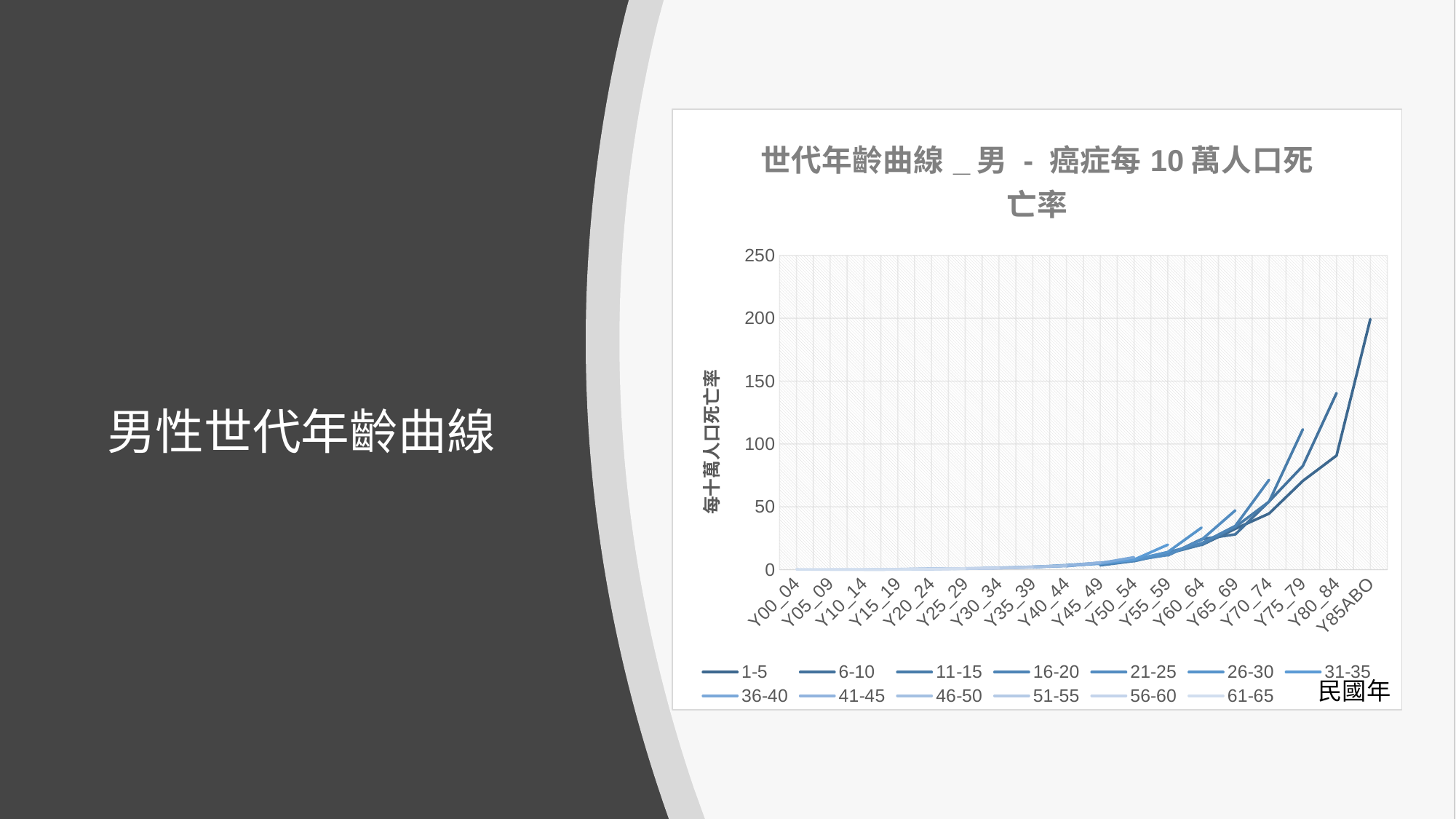

### Chart: 世代年齡曲線_男 - 癌症每10萬人口死亡率

| Category | 1-5 | 6-10 | 11-15 | 16-20 | 21-25 | 26-30 | 31-35 | 36-40 | 41-45 | 46-50 | 51-55 | 56-60 | 61-65 |
|---|---|---|---|---|---|---|---|---|---|---|---|---|---|
| Y00_04 | None | None | None | None | None | None | None | None | None | None | None | None | 0.25500007331252106 |
| Y05_09 | None | None | None | None | None | None | None | None | None | None | None | 0.09913960700663224 | 0.12510105819857603 |
| Y10_14 | None | None | None | None | None | None | None | None | None | None | 0.058908565658898196 | 0.09926853976474348 | 0.10460323261645947 |
| Y15_19 | None | None | None | None | None | None | None | None | None | 0.36004999611887284 | 0.27620660609258507 | 0.2395826470288757 | 0.18991755151539963 |
| Y20_24 | None | None | None | None | None | None | None | None | 0.7403889850543548 | 0.9149757701648956 | 0.6337673418302389 | 0.28046450531370054 | 0.5737780254704316 |
| Y25_29 | None | None | None | None | None | None | None | 0.9784686027037827 | 0.805175250938711 | 0.710704425459543 | 0.8036053755172582 | 0.9551104199092156 | 0.8810682501253911 |
| Y30_34 | None | None | None | None | None | None | 1.4607758723231803 | 1.2425753616946482 | 1.3670272244786206 | 1.4885336936168612 | 1.1195560695561866 | 1.2709809225763522 | None |
| Y35_39 | None | None | None | None | None | 2.110122820372203 | 2.033585081280913 | 2.3102789783459983 | 1.9320907664040545 | 2.239220839829753 | 2.012342435384044 | None | None |
| Y40_44 | None | None | None | None | 2.8406798529104207 | 3.6221542877251385 | 3.23237059689171 | 2.8800018432011796 | 3.235374002437678 | 3.240379813018834 | None | None | None |
| Y45_49 | None | None | None | 3.485193842393941 | 5.395852149435596 | 5.45608136710585 | 4.791099280368097 | 5.253133809505399 | 5.686239175762908 | None | None | None | None |
| Y50_54 | None | None | 6.800853310371554 | 6.887394234893239 | 7.556682214649524 | 7.982882764109443 | 7.973751321934059 | 9.892430855110113 | None | None | None | None | None |
| Y55_59 | None | 11.332261522385265 | 12.801507196318962 | 13.754202476040037 | 11.658922357544265 | 14.020139367348886 | 19.83611200564917 | None | None | None | None | None | None |
| Y60_64 | 19.56916443853765 | 24.276920442828068 | 19.84454884371005 | 20.91199297684265 | 23.733091103541568 | 33.4349734272628 | None | None | None | None | None | None | None |
| Y65_69 | 32.55166348213128 | 28.083395984659443 | 33.98393608342945 | 34.81150768982776 | 47.14018512884661 | None | None | None | None | None | None | None | None |
| Y70_74 | 44.61115460951583 | 54.252882258243716 | 54.04004721859864 | 71.41183203534784 | None | None | None | None | None | None | None | None | None |
| Y75_79 | 70.59140849878413 | 82.47383513622826 | 111.62648806428578 | None | None | None | None | None | None | None | None | None | None |
| Y80_84 | 90.77491630652105 | 140.4619393258071 | None | None | None | None | None | None | None | None | None | None | None |
| Y85ABO | 199.31242222183272 | None | None | None | None | None | None | None | None | None | None | None | None |
# 男性世代年齡曲線
民國年